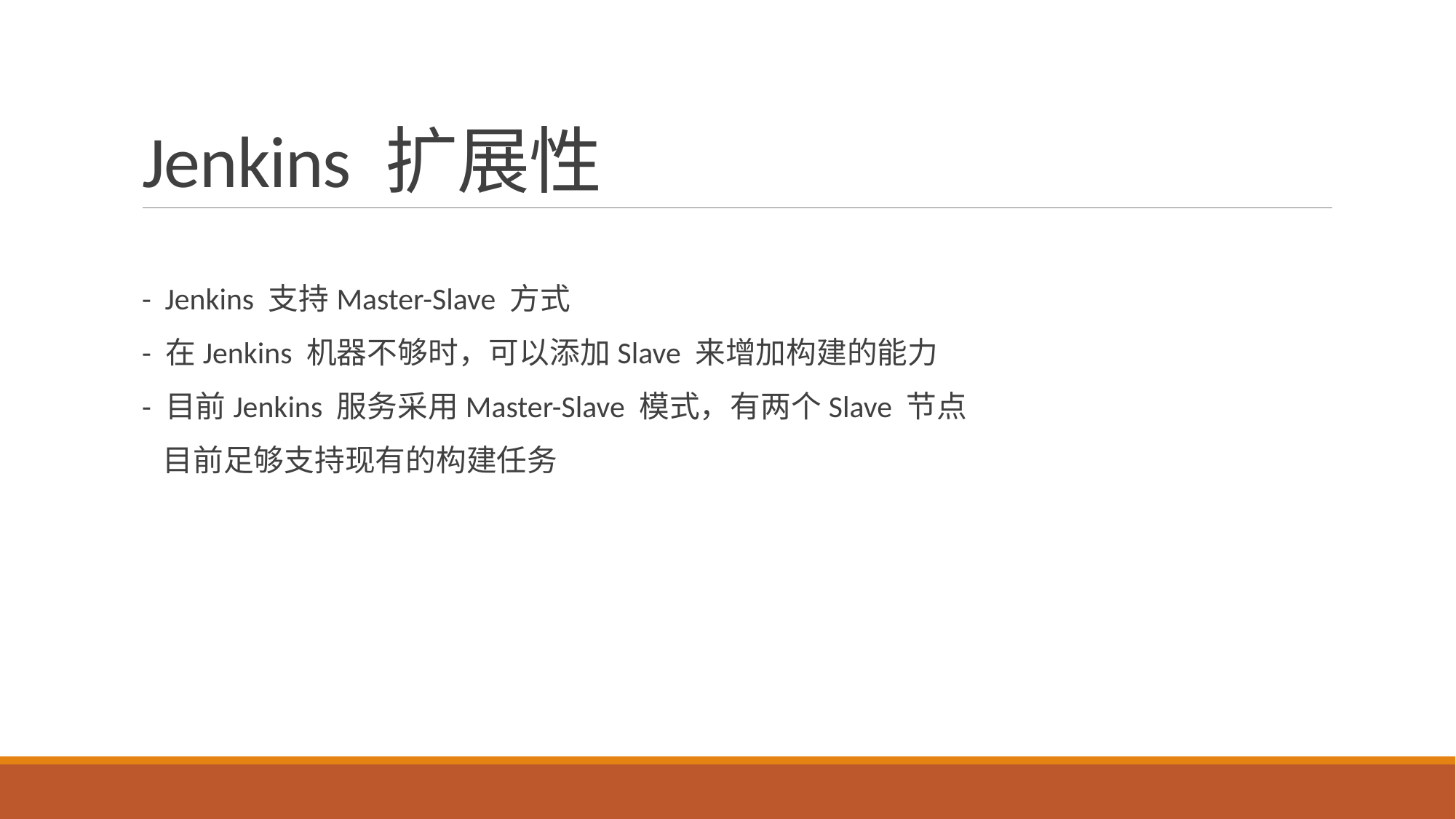

# Jenkins 扩展性

-  Jenkins 支持Master-Slave 方式
- 在Jenkins 机器不够时，可以添加Slave 来增加构建的能力
- 目前Jenkins 服务采用Master-Slave 模式，有两个Slave 节点
  目前足够支持现有的构建任务